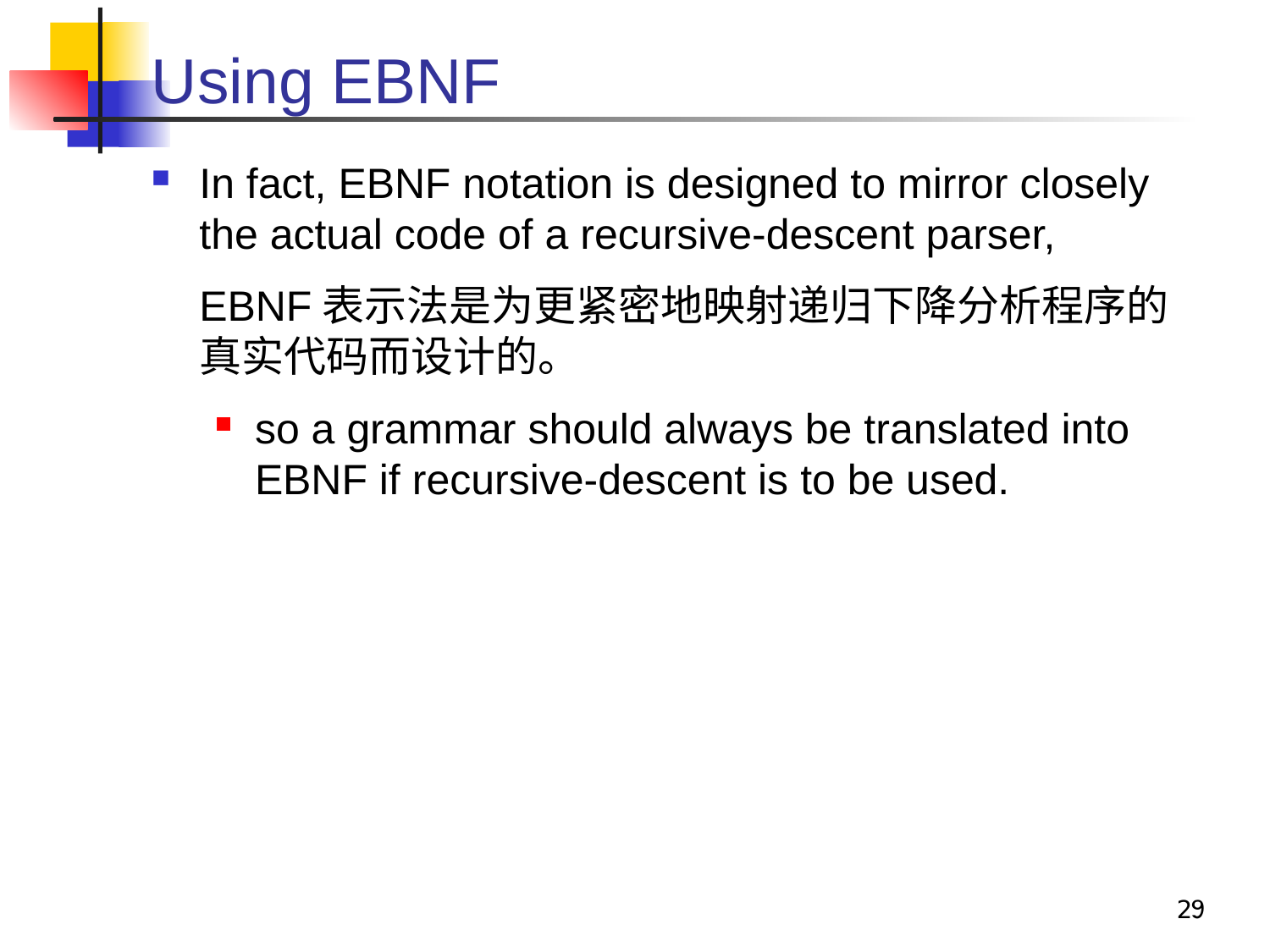

# Using EBNF
In fact, EBNF notation is designed to mirror closely the actual code of a recursive-descent parser,
	EBNF表示法是为更紧密地映射递归下降分析程序的真实代码而设计的。
so a grammar should always be translated into EBNF if recursive-descent is to be used.
29